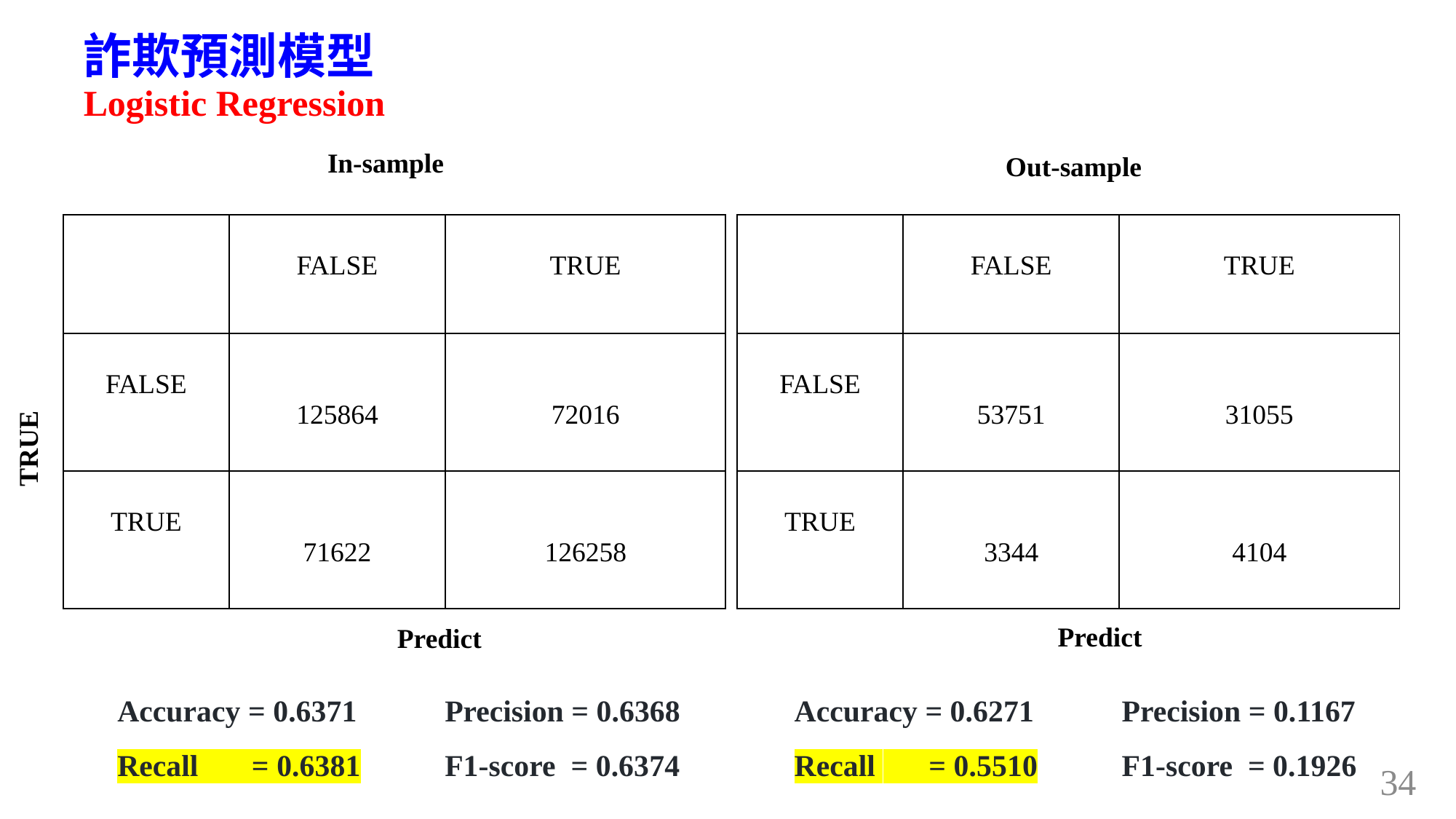

詐欺預測模型
Logistic Regression
In-sample
Out-sample
|  | FALSE | TRUE |
| --- | --- | --- |
| FALSE | 125864 | 72016 |
| TRUE | 71622 | 126258 |
|  | FALSE | TRUE |
| --- | --- | --- |
| FALSE | 53751 | 31055 |
| TRUE | 3344 | 4104 |
TRUE
Predict
Predict
Accuracy = 0.6371	Precision = 0.6368
Recall       = 0.6381	F1-score  = 0.6374
Accuracy = 0.6271	Precision = 0.1167
Recall       = 0.5510	F1-score  = 0.1926
34